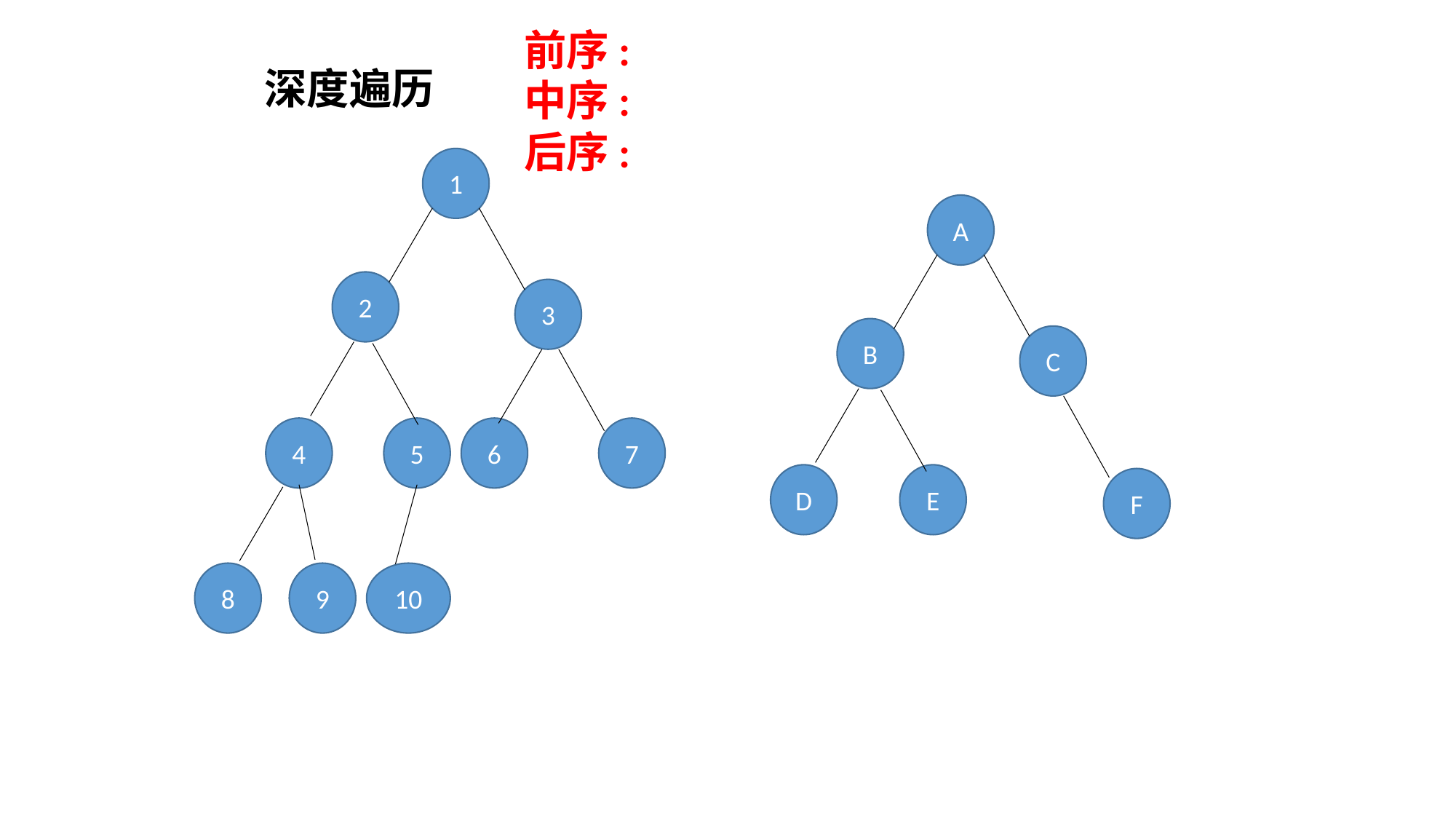

前序:
中序:
后序:
深度遍历
1
A
2
3
B
C
4
5
6
7
D
E
F
8
9
10